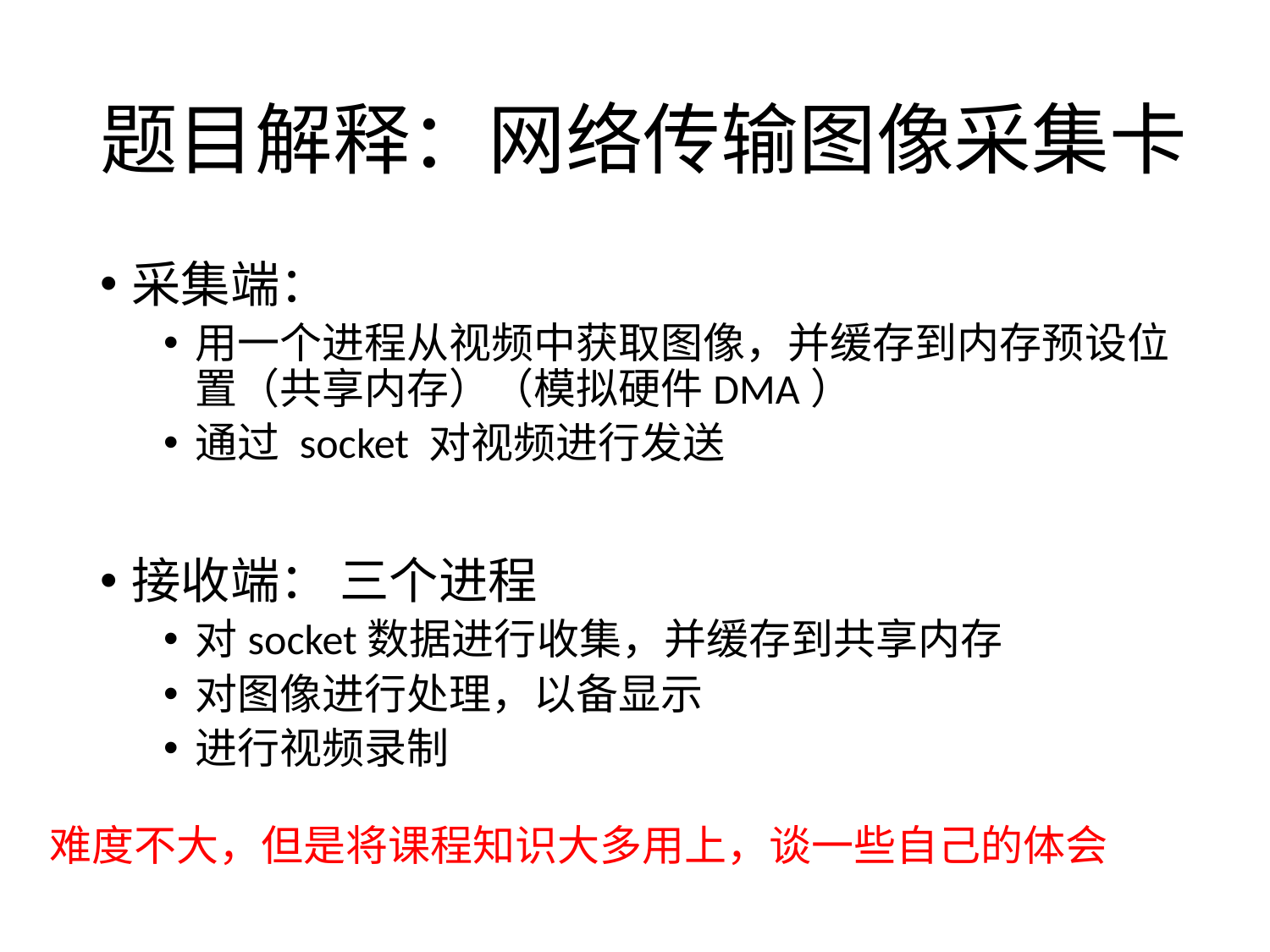

# 题目解释：网络传输图像采集卡
采集端：
用一个进程从视频中获取图像，并缓存到内存预设位置（共享内存）（模拟硬件DMA）
通过 socket 对视频进行发送

接收端： 三个进程
对socket数据进行收集，并缓存到共享内存
对图像进行处理，以备显示
进行视频录制

难度不大，但是将课程知识大多用上，谈一些自己的体会